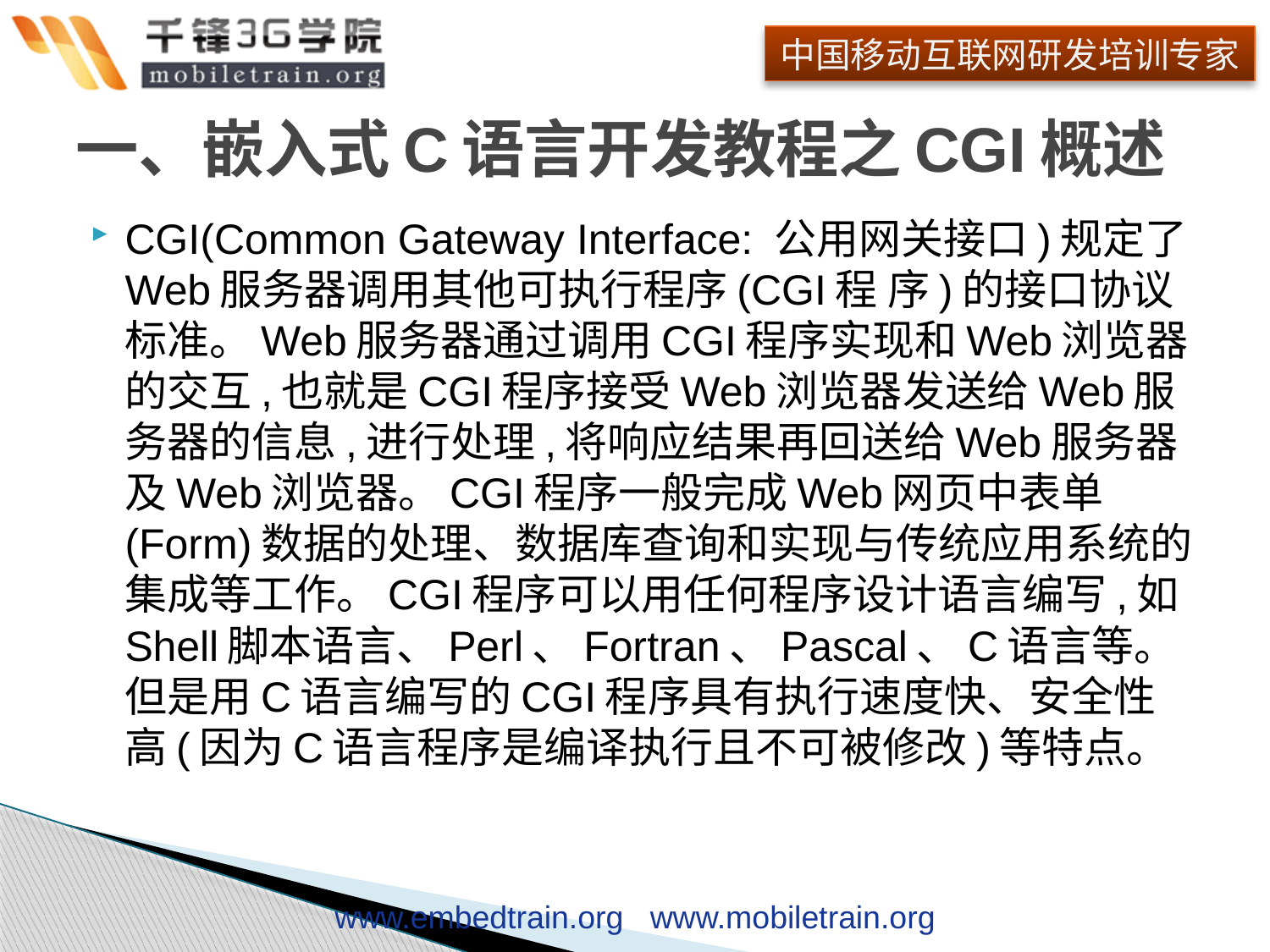

# 一、嵌入式C语言开发教程之CGI概述
CGI(Common Gateway Interface: 公用网关接口)规定了Web服务器调用其他可执行程序(CGI程 序)的接口协议标准。Web服务器通过调用CGI程序实现和Web浏览器的交互,也就是CGI程序接受Web浏览器发送给Web服务器的信息,进行处理,将响应结果再回送给Web服务器及Web浏览器。CGI程序一般完成Web网页中表单(Form)数据的处理、数据库查询和实现与传统应用系统的集成等工作。CGI程序可以用任何程序设计语言编写,如Shell脚本语言、Perl、Fortran、Pascal、C语言等。但是用C语言编写的CGI程序具有执行速度快、安全性高(因为C语言程序是编译执行且不可被修改)等特点。